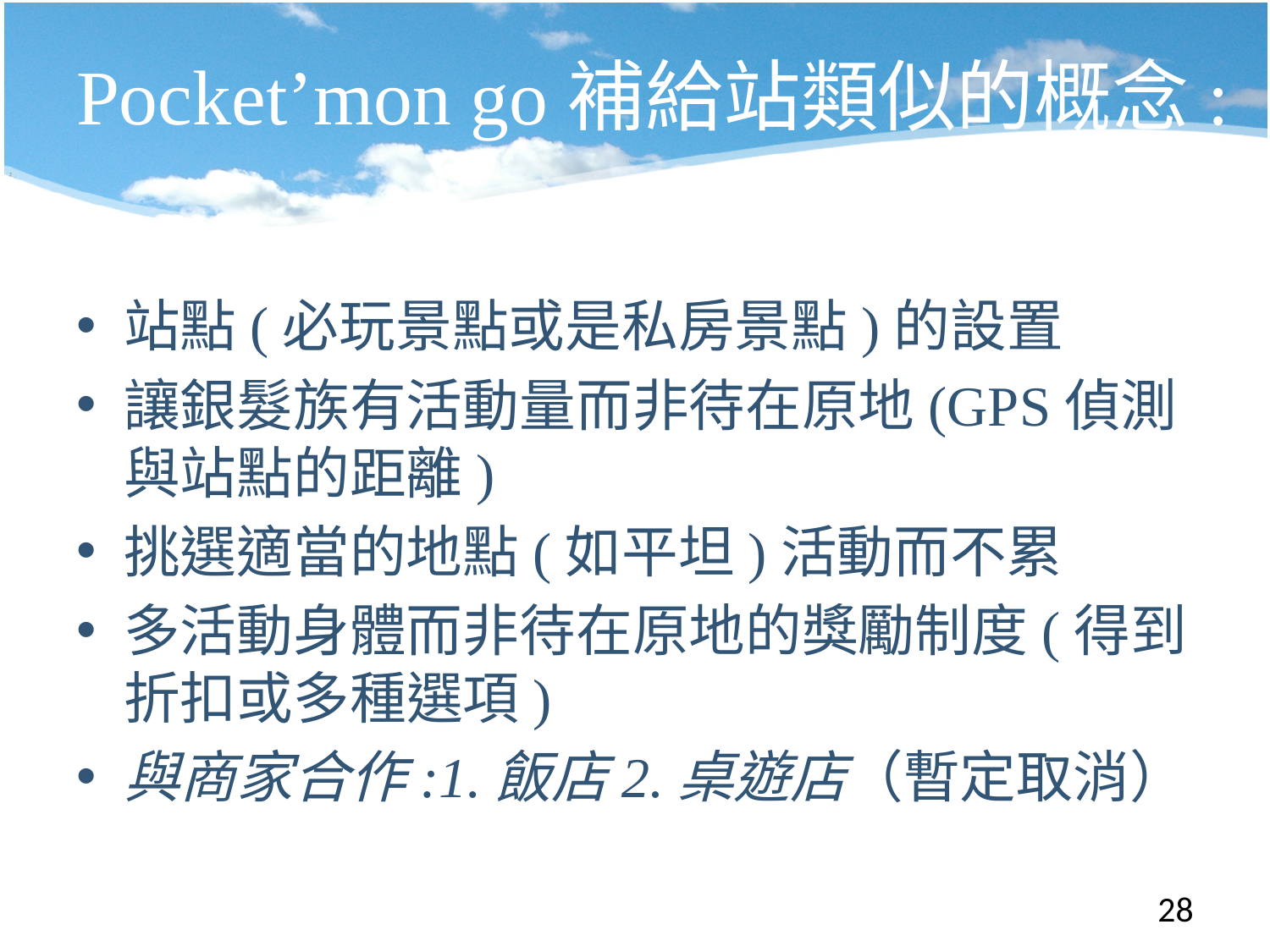

# Pocket’mon go補給站類似的概念:
站點(必玩景點或是私房景點)的設置
讓銀髮族有活動量而非待在原地(GPS偵測與站點的距離)
挑選適當的地點(如平坦)活動而不累
多活動身體而非待在原地的獎勵制度(得到折扣或多種選項)
與商家合作:1.飯店2.桌遊店（暫定取消）

28